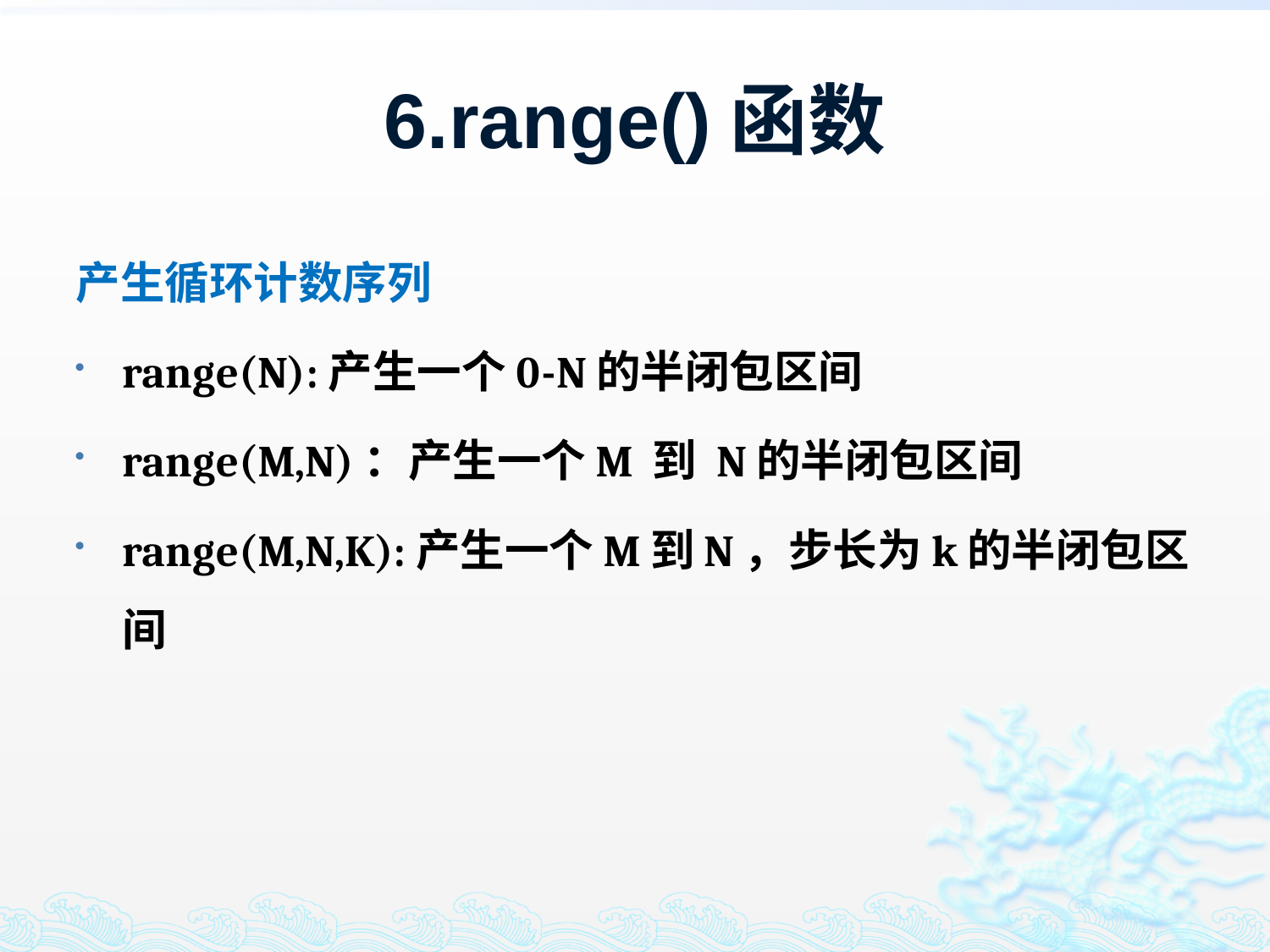

# 6.range()函数
产生循环计数序列
range(N):产生一个0-N的半闭包区间
range(M,N)：产生一个M 到 N的半闭包区间
range(M,N,K):产生一个M到N，步长为k的半闭包区间